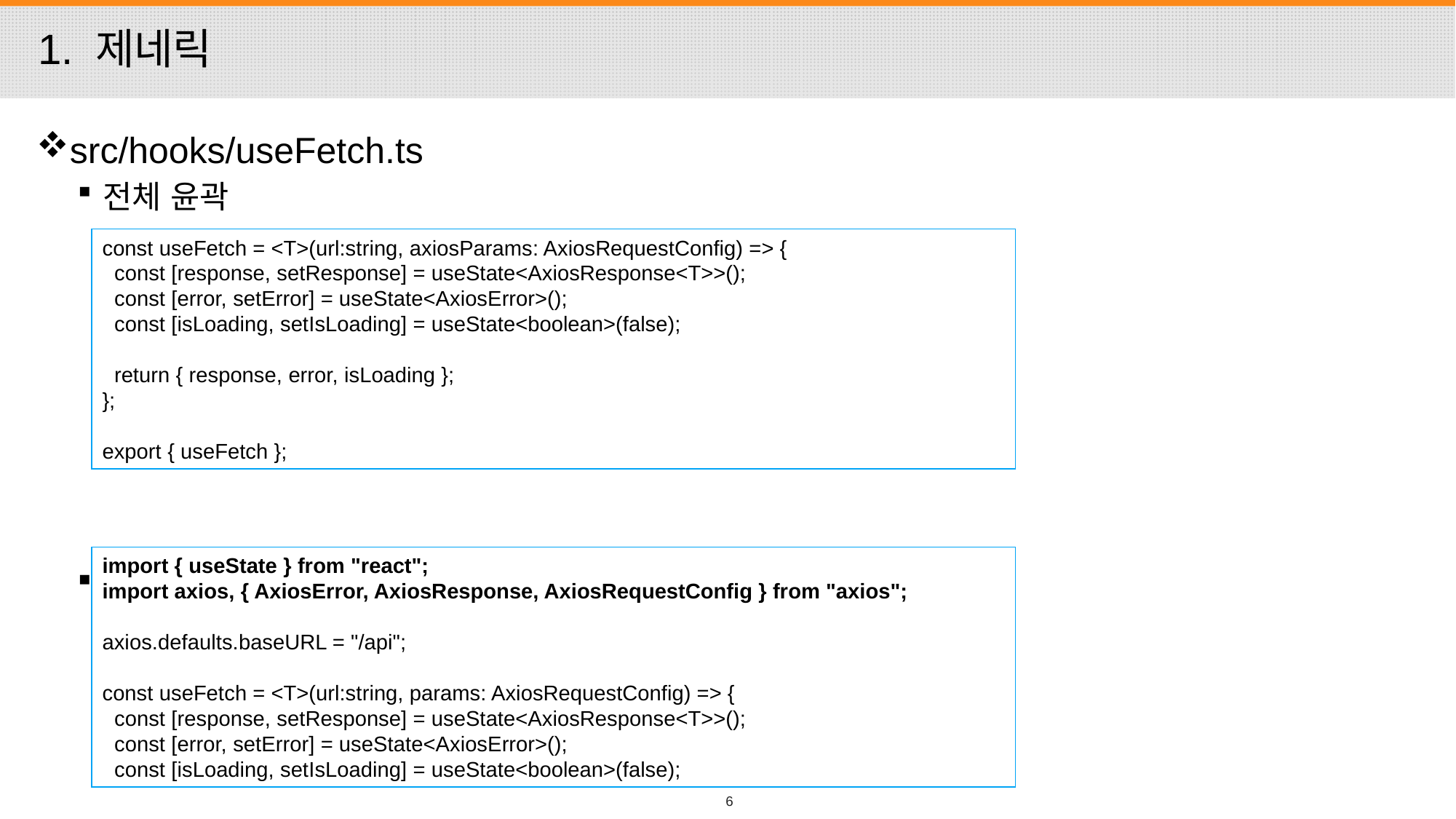

# 1. 제네릭
src/hooks/useFetch.ts
전체 윤곽

이어서 완성
const useFetch = <T>(url:string, axiosParams: AxiosRequestConfig) => {
  const [response, setResponse] = useState<AxiosResponse<T>>();
  const [error, setError] = useState<AxiosError>();
  const [isLoading, setIsLoading] = useState<boolean>(false);

  return { response, error, isLoading };
};

export { useFetch };
import { useState } from "react";
import axios, { AxiosError, AxiosResponse, AxiosRequestConfig } from "axios";

axios.defaults.baseURL = "/api";

const useFetch = <T>(url:string, params: AxiosRequestConfig) => {
  const [response, setResponse] = useState<AxiosResponse<T>>();
  const [error, setError] = useState<AxiosError>();
  const [isLoading, setIsLoading] = useState<boolean>(false);